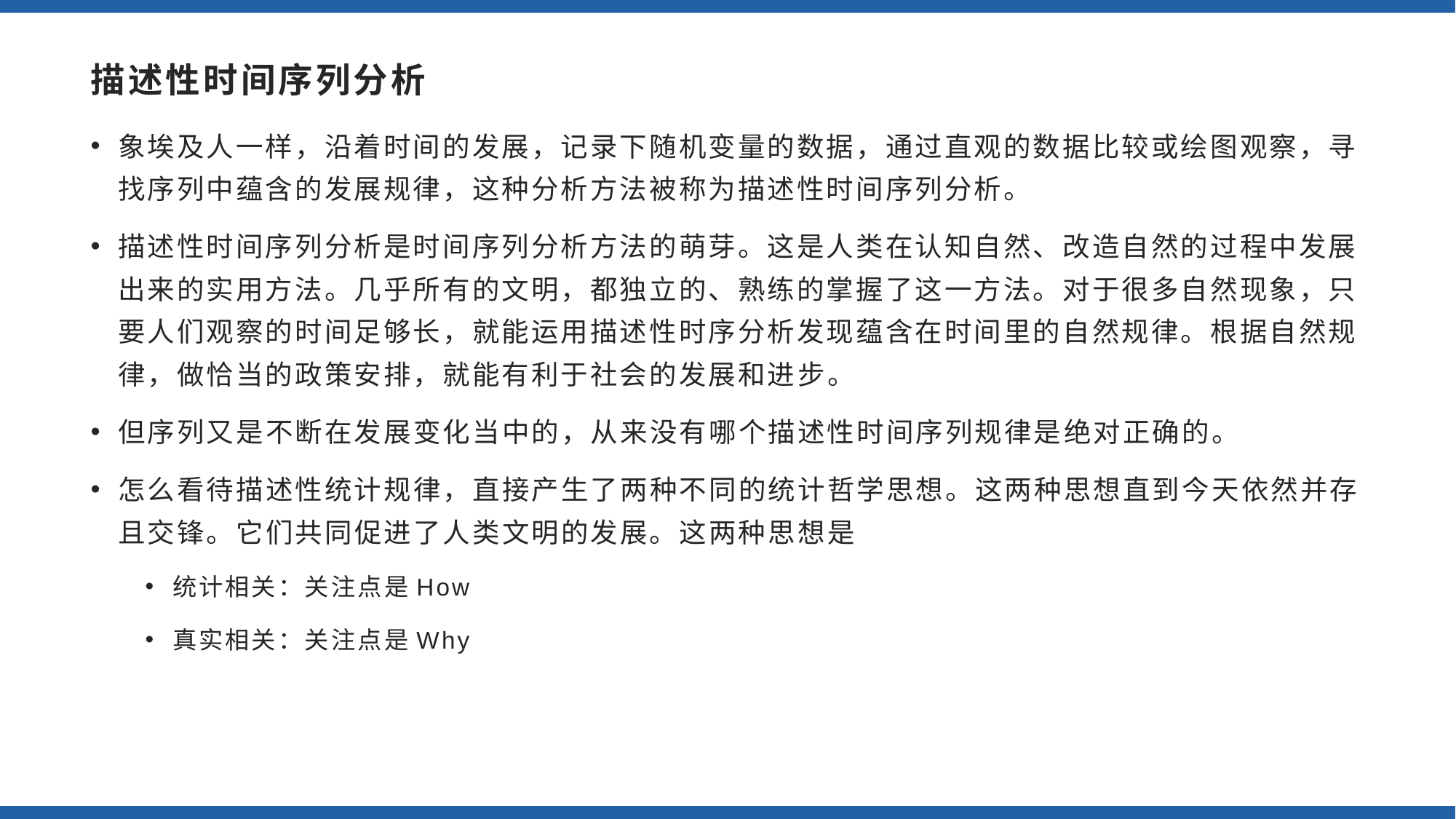

# 描述性时间序列分析
象埃及人一样，沿着时间的发展，记录下随机变量的数据，通过直观的数据比较或绘图观察，寻找序列中蕴含的发展规律，这种分析方法被称为描述性时间序列分析。
描述性时间序列分析是时间序列分析方法的萌芽。这是人类在认知自然、改造自然的过程中发展出来的实用方法。几乎所有的文明，都独立的、熟练的掌握了这一方法。对于很多自然现象，只要人们观察的时间足够长，就能运用描述性时序分析发现蕴含在时间里的自然规律。根据自然规律，做恰当的政策安排，就能有利于社会的发展和进步。
但序列又是不断在发展变化当中的，从来没有哪个描述性时间序列规律是绝对正确的。
怎么看待描述性统计规律，直接产生了两种不同的统计哲学思想。这两种思想直到今天依然并存且交锋。它们共同促进了人类文明的发展。这两种思想是
统计相关：关注点是How
真实相关：关注点是Why